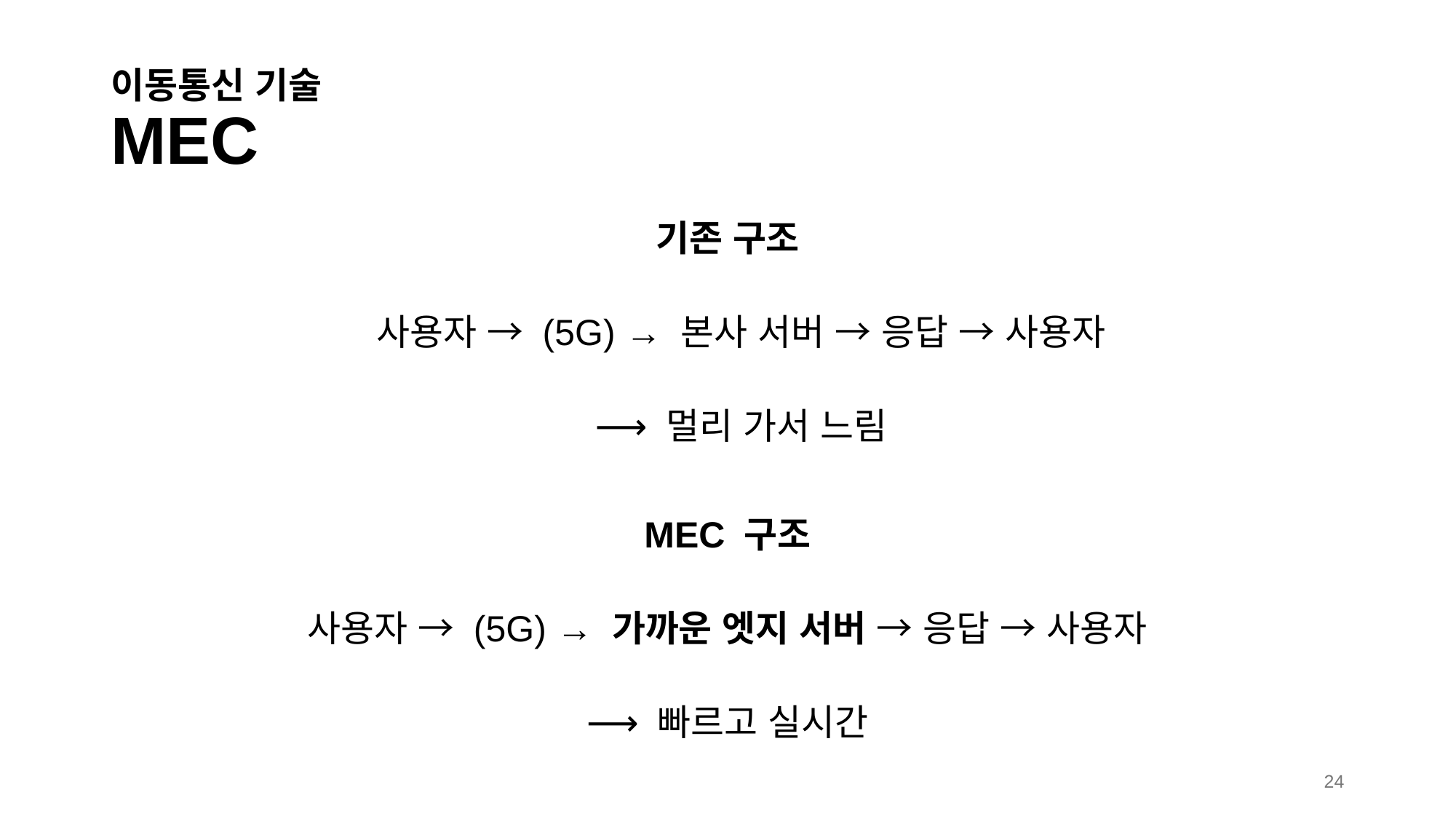

# 이동통신 기술 MEC

기존 구조
사용자 → (5G) → 본사 서버 → 응답 → 사용자
⟶ 멀리 가서 느림

MEC 구조
사용자 → (5G) → 가까운 엣지 서버 → 응답 → 사용자
⟶ 빠르고 실시간

24